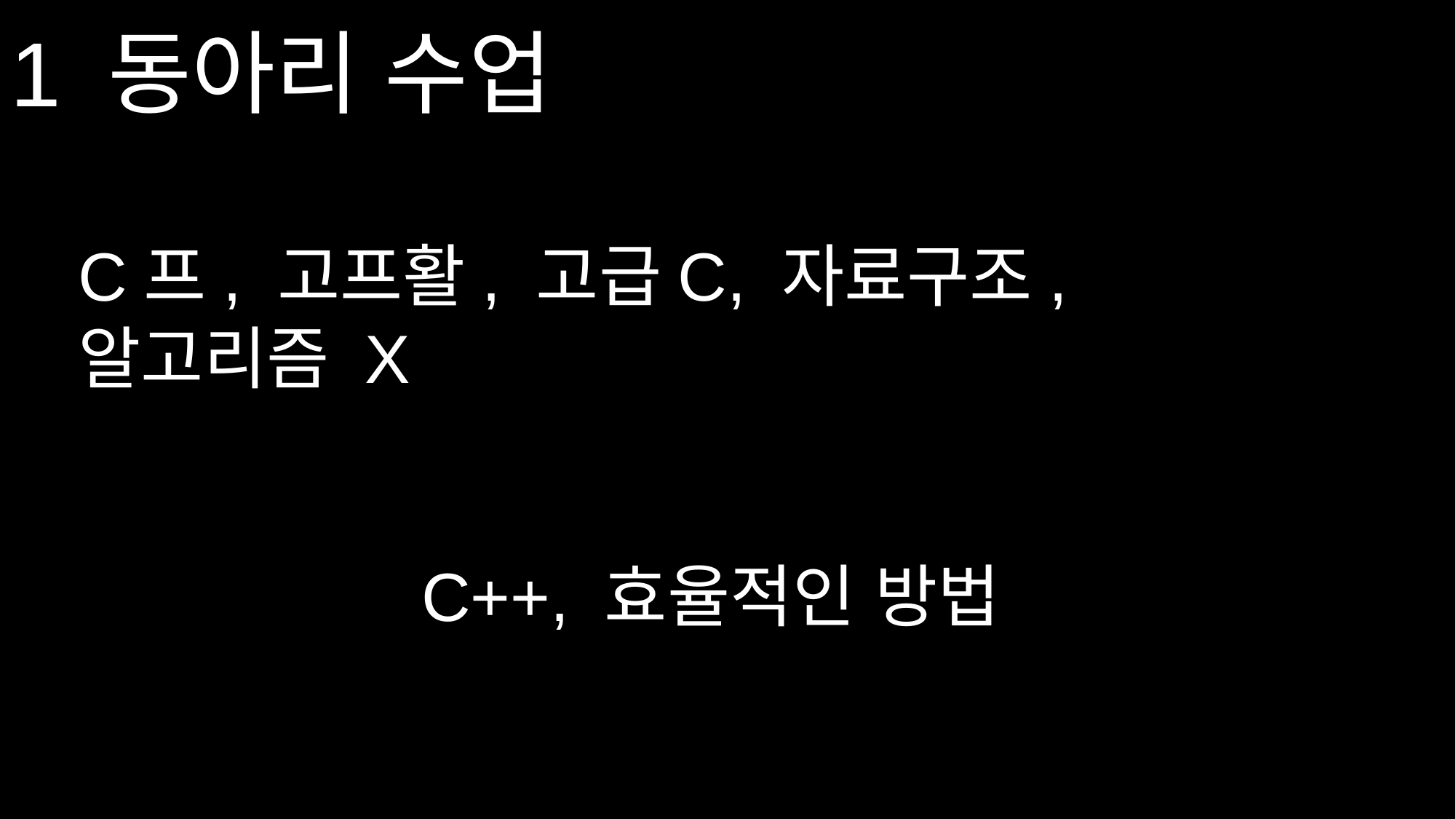

1 동아리 수업
C프, 고프활, 고급C, 자료구조, 알고리즘 X
C++, 효율적인 방법